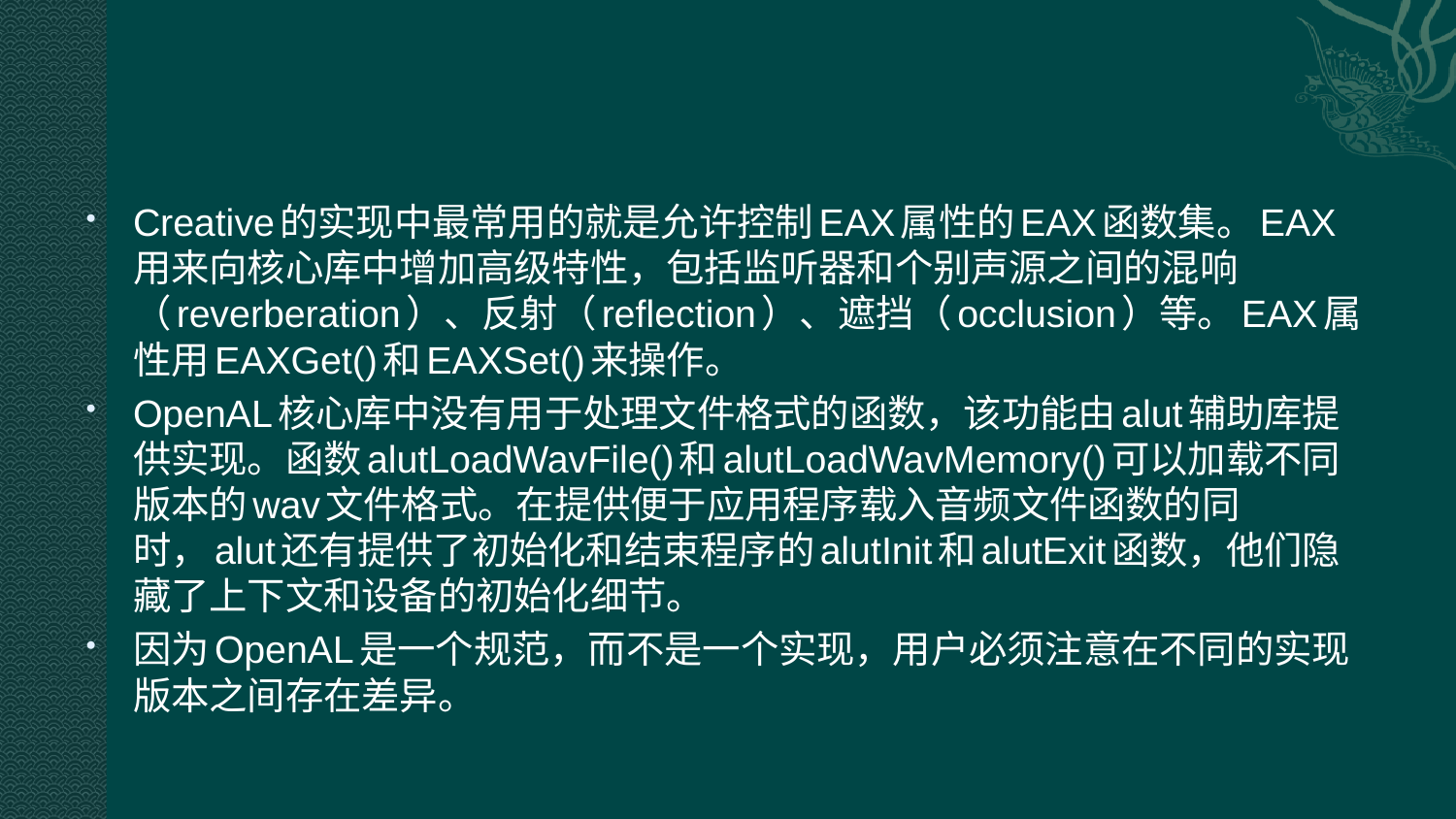

#
Creative的实现中最常用的就是允许控制EAX属性的EAX函数集。EAX用来向核心库中增加高级特性，包括监听器和个别声源之间的混响（reverberation）、反射（reflection）、遮挡（occlusion）等。EAX属性用EAXGet()和EAXSet()来操作。
OpenAL核心库中没有用于处理文件格式的函数，该功能由alut辅助库提供实现。函数alutLoadWavFile()和alutLoadWavMemory()可以加载不同版本的wav文件格式。在提供便于应用程序载入音频文件函数的同时，alut还有提供了初始化和结束程序的alutInit和alutExit函数，他们隐藏了上下文和设备的初始化细节。
因为OpenAL是一个规范，而不是一个实现，用户必须注意在不同的实现版本之间存在差异。